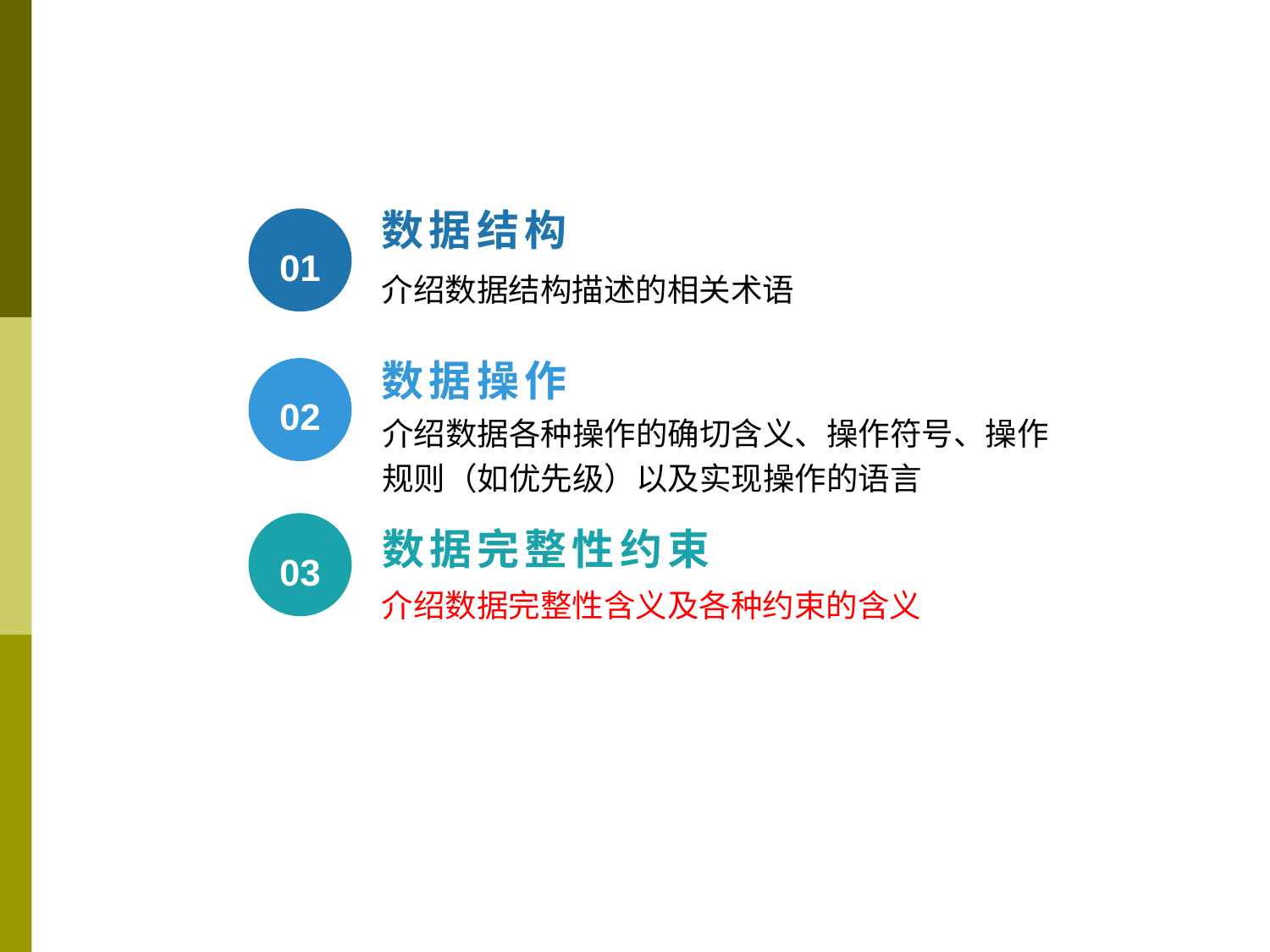

数据结构
01
介绍数据结构描述的相关术语
数据操作
02
介绍数据各种操作的确切含义、操作符号、操作规则（如优先级）以及实现操作的语言

数据完整性约束
03
介绍数据完整性含义及各种约束的含义